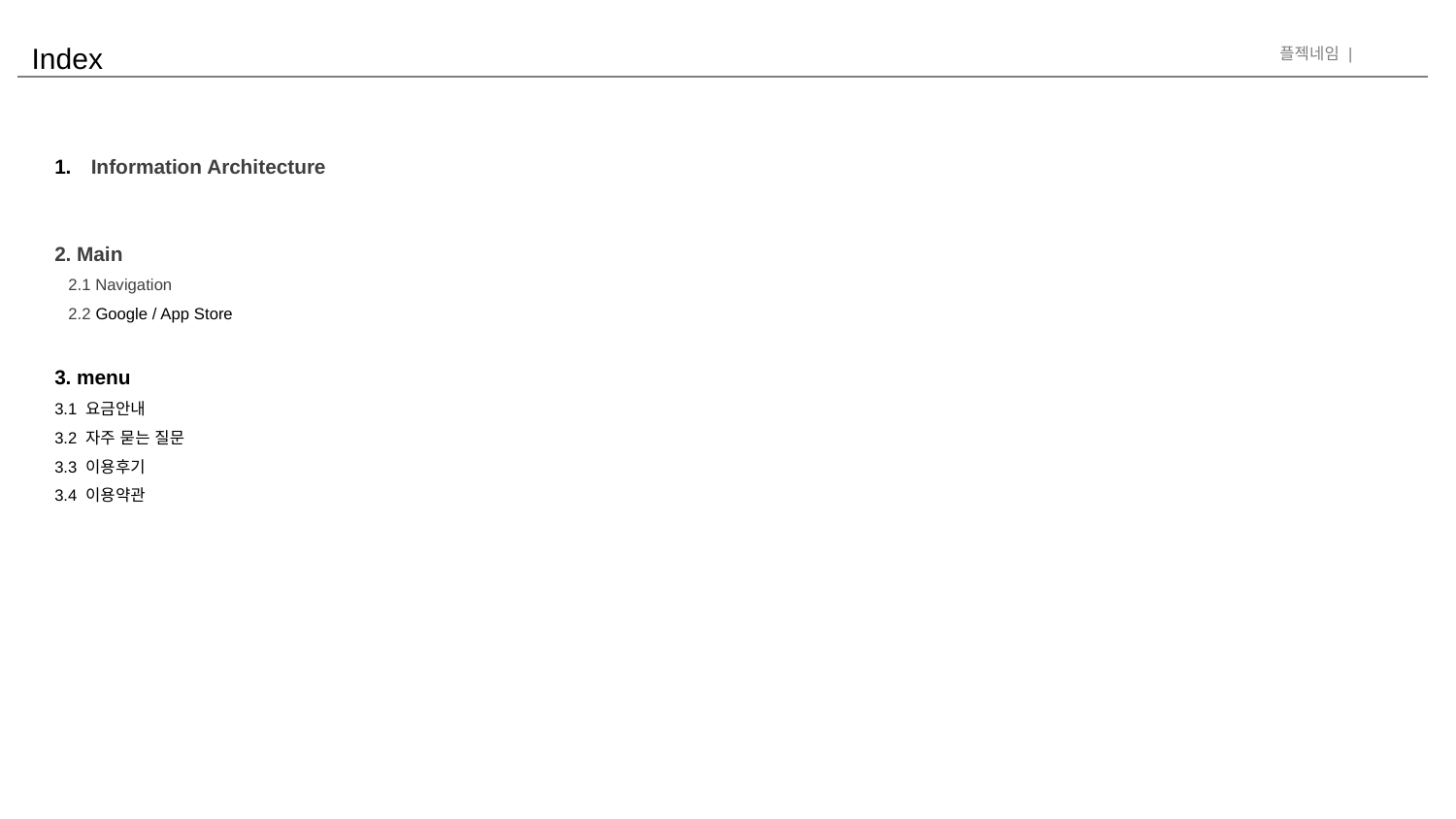

# Index
Information Architecture

2. Main
   2.1 Navigation
   2.2 Google / App Store

3. menu
3.1 요금안내
3.2 자주 묻는 질문
3.3 이용후기
3.4 이용약관